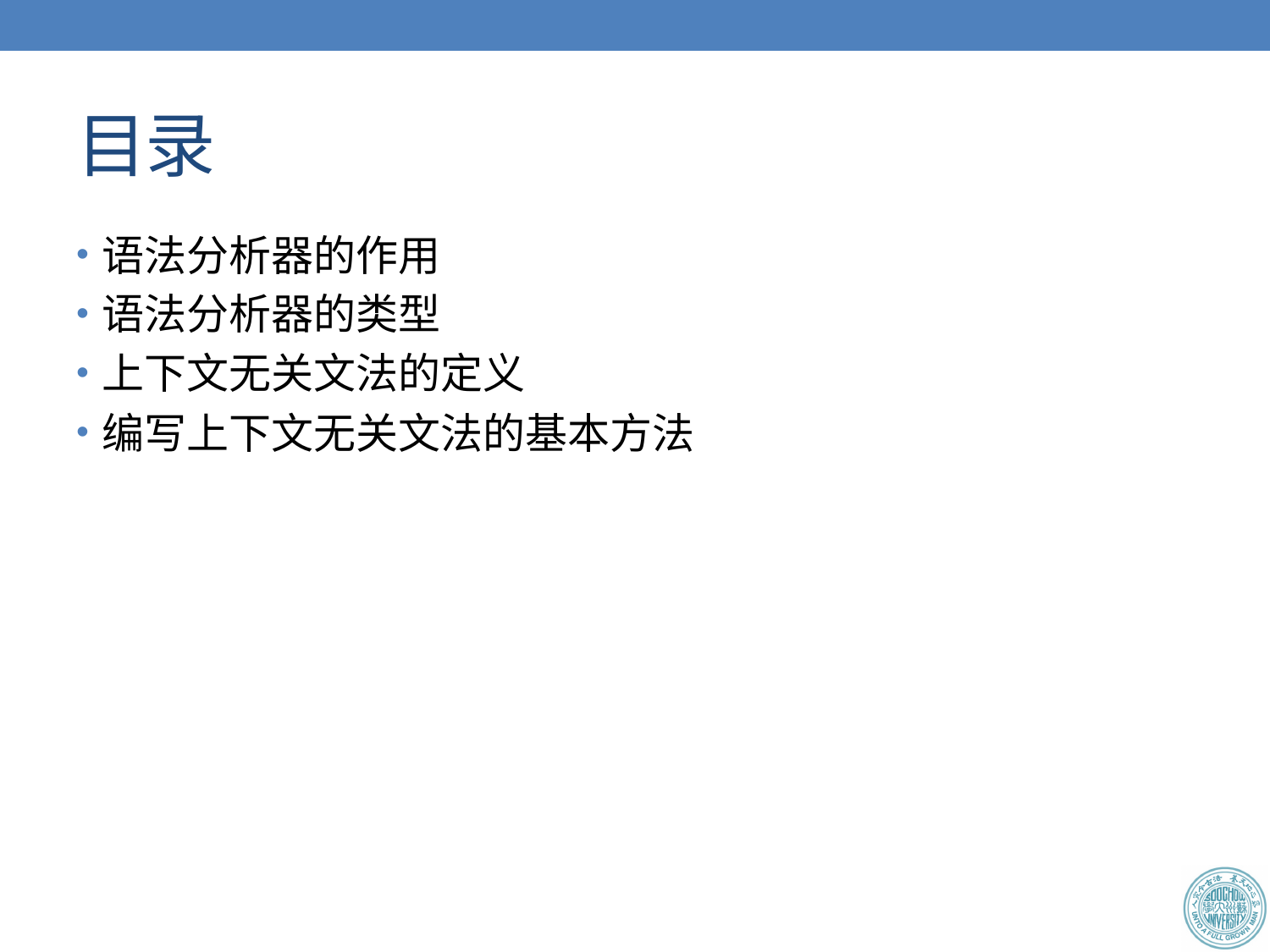

# 目录
语法分析器的作用
语法分析器的类型
上下文无关文法的定义
编写上下文无关文法的基本方法